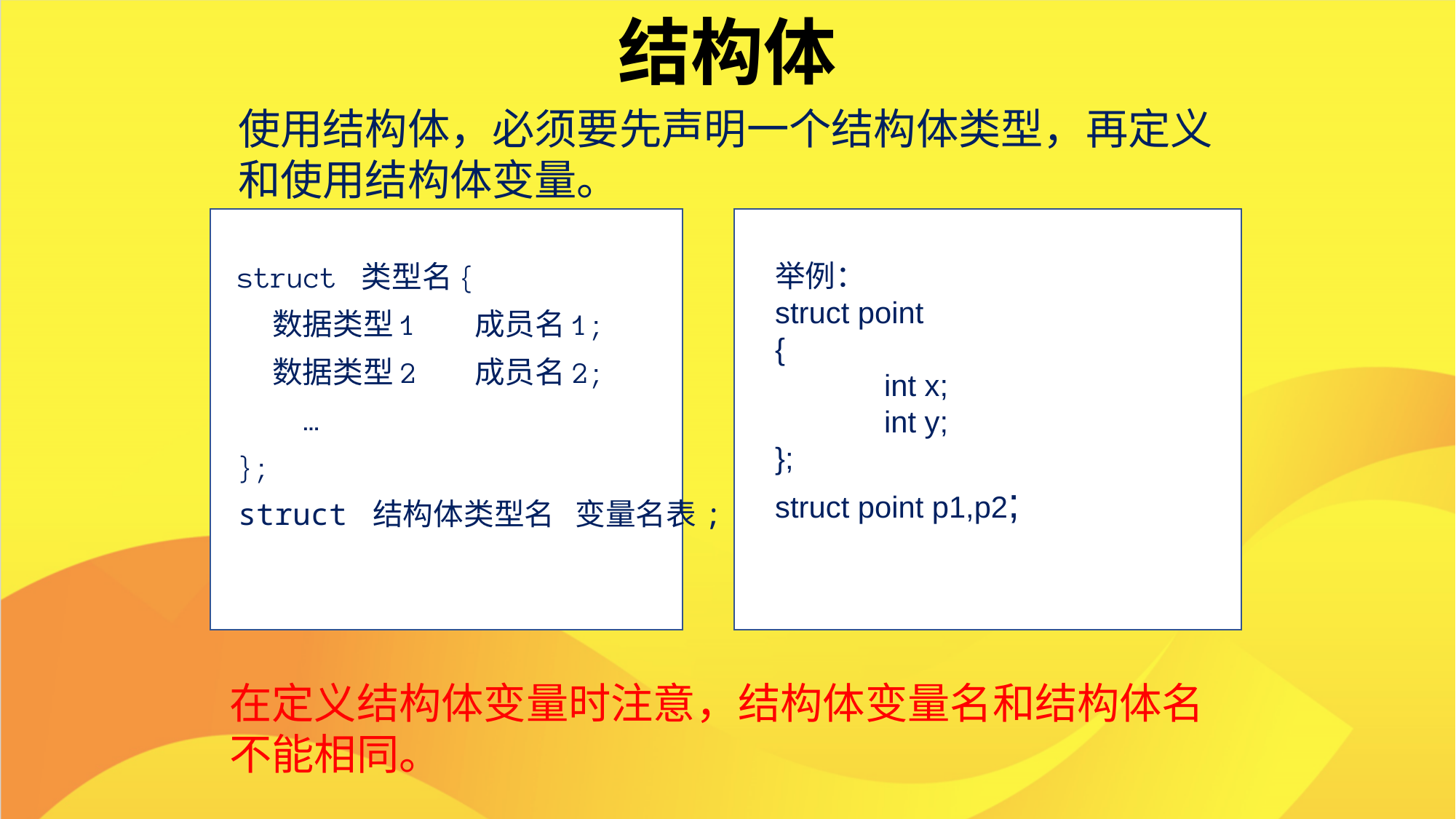

结构体
使用结构体，必须要先声明一个结构体类型，再定义和使用结构体变量。

struct 类型名{
    数据类型1   成员名1;
    数据类型2   成员名2;
    …
};
struct 结构体类型名   变量名表;
举例：
struct point
{
	int x;
	int y;
};
struct point p1,p2;
在定义结构体变量时注意，结构体变量名和结构体名不能相同。